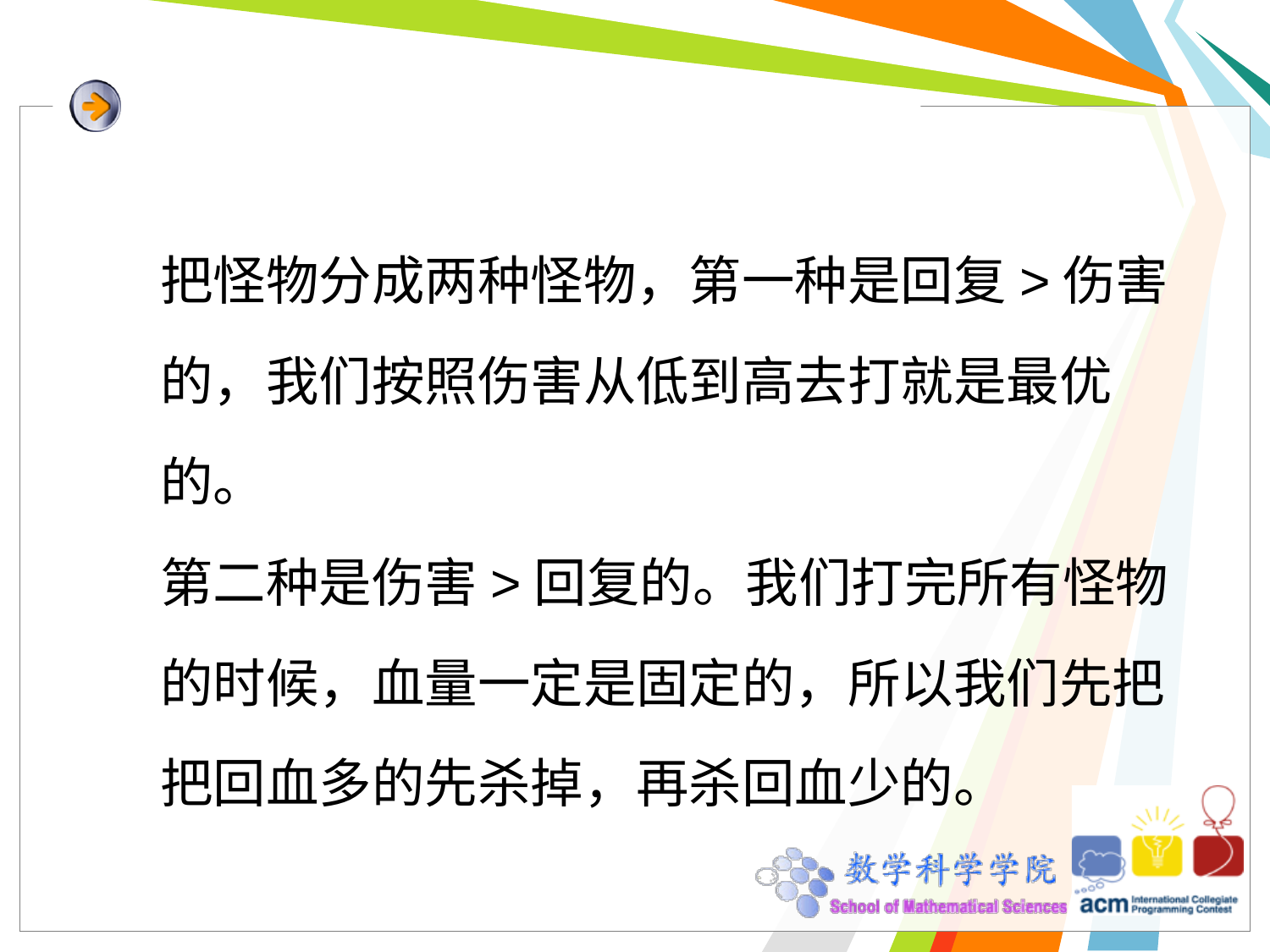

7
把怪物分成两种怪物，第一种是回复>伤害的，我们按照伤害从低到高去打就是最优的。
第二种是伤害>回复的。我们打完所有怪物的时候，血量一定是固定的，所以我们先把把回血多的先杀掉，再杀回血少的。